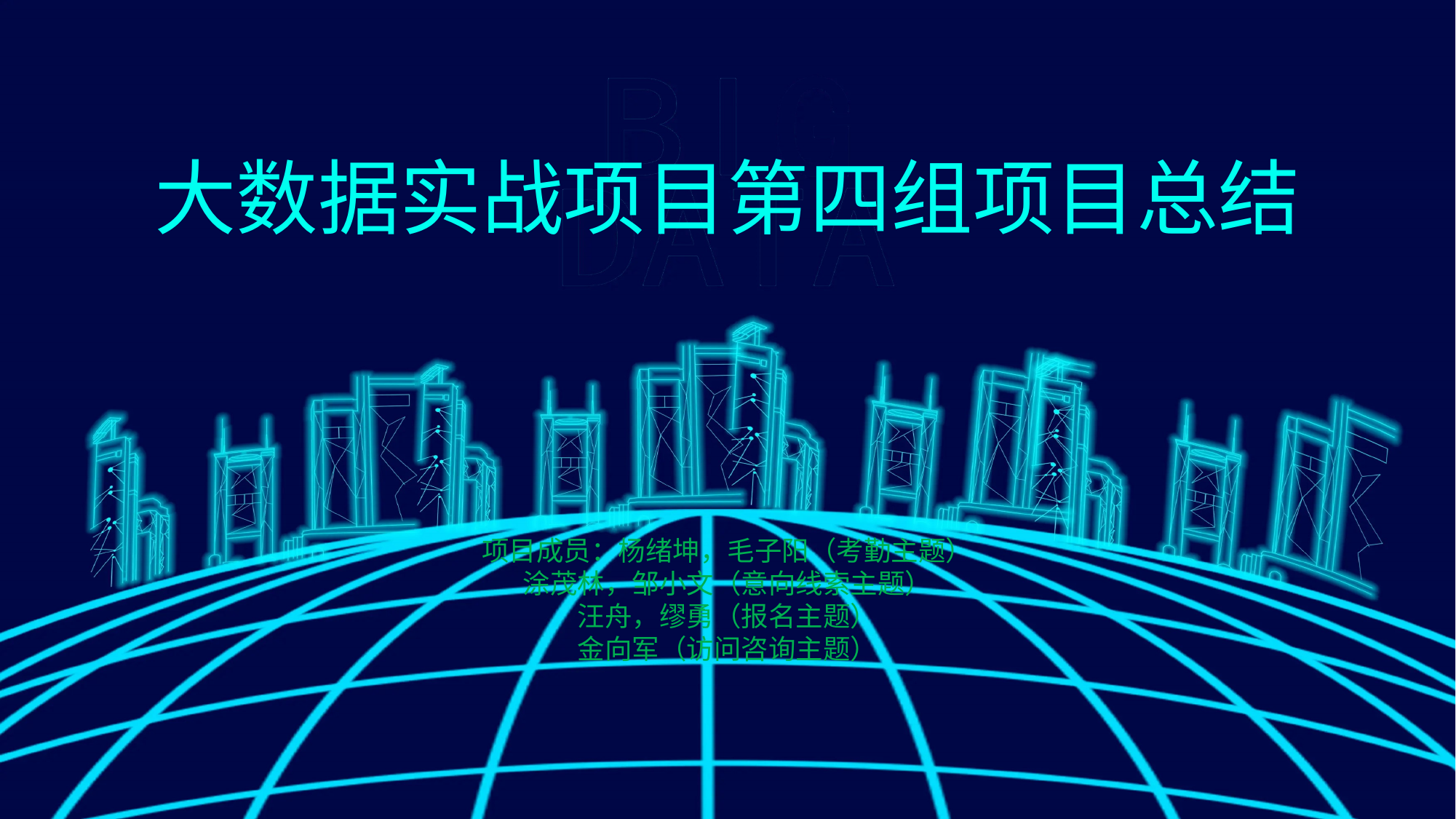

大数据实战项目第四组项目总结
项目成员：杨绪坤，毛子阳（考勤主题）
涂茂林，邹小文（意向线索主题）
汪舟，缪勇（报名主题）
金向军（访问咨询主题）